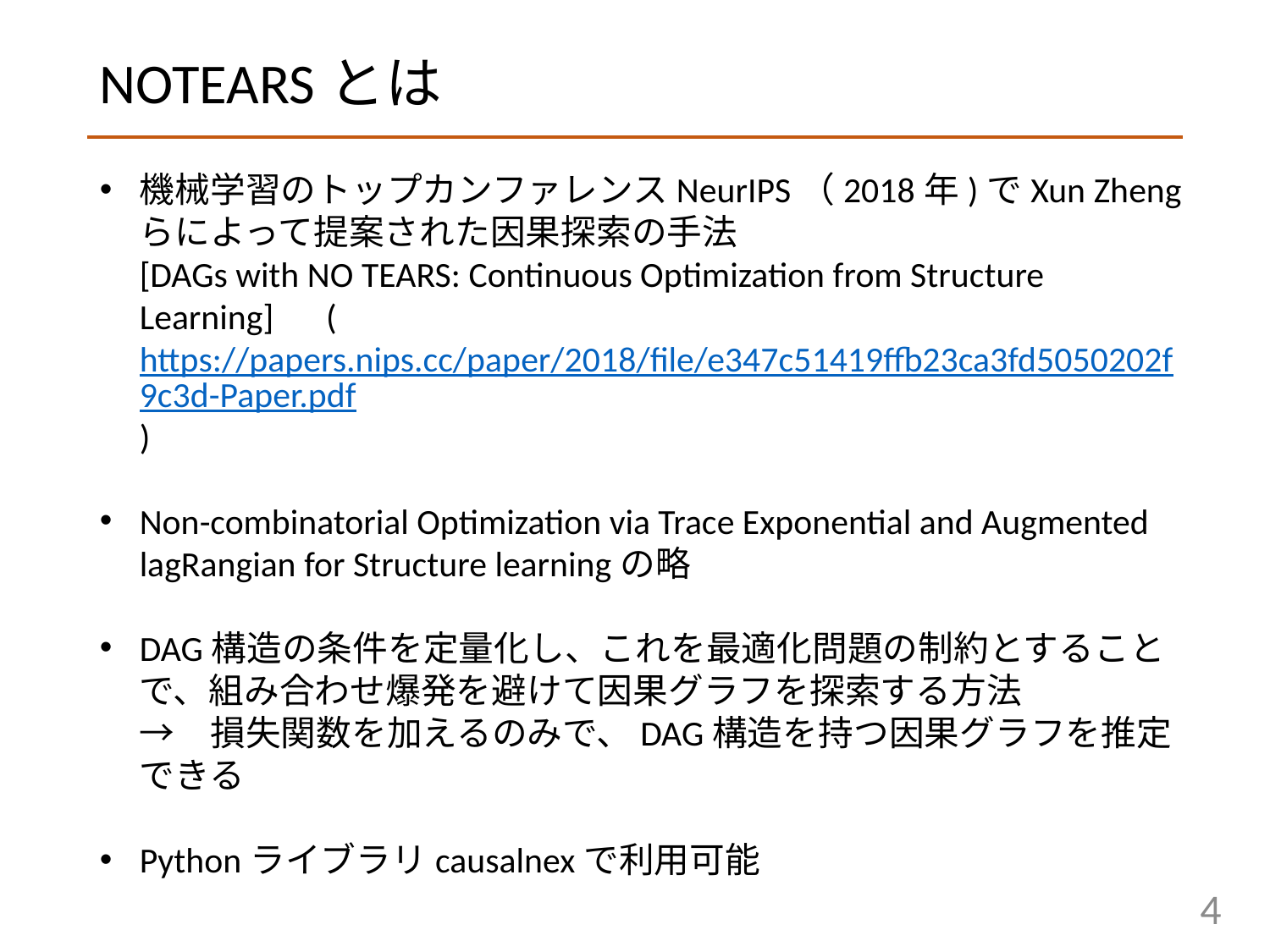

# NOTEARSとは
機械学習のトップカンファレンスNeurIPS（2018年)でXun Zhengらによって提案された因果探索の手法
[DAGs with NO TEARS: Continuous Optimization from Structure Learning]　(https://papers.nips.cc/paper/2018/file/e347c51419ffb23ca3fd5050202f9c3d-Paper.pdf)

Non-combinatorial Optimization via Trace Exponential and Augmented lagRangian for Structure learningの略

DAG構造の条件を定量化し、これを最適化問題の制約とすることで、組み合わせ爆発を避けて因果グラフを探索する方法
→　損失関数を加えるのみで、DAG構造を持つ因果グラフを推定できる

Pythonライブラリcausalnexで利用可能
4